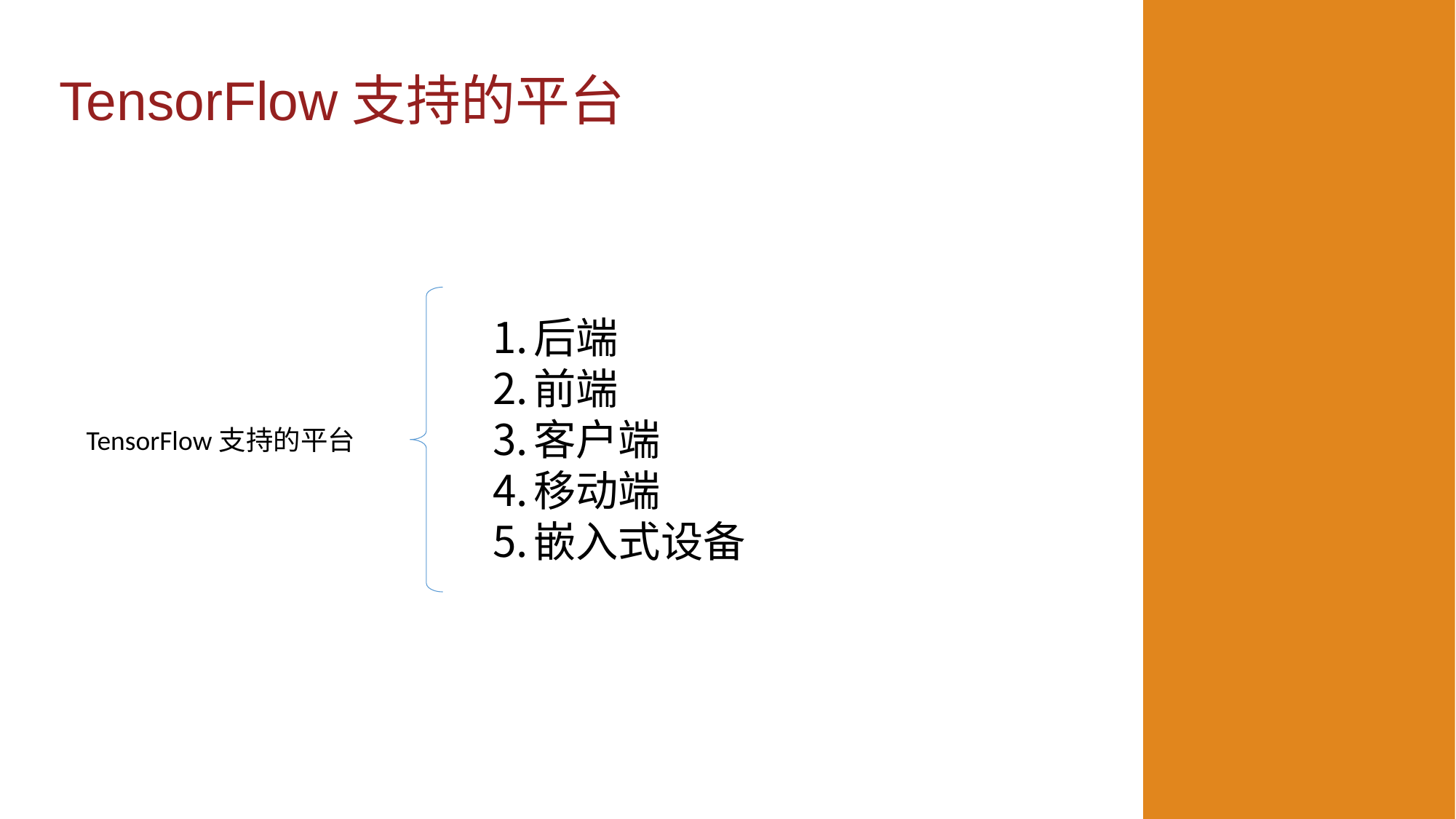

TensorFlow支持的平台

后端
前端
客户端
移动端
嵌入式设备
TensorFlow支持的平台